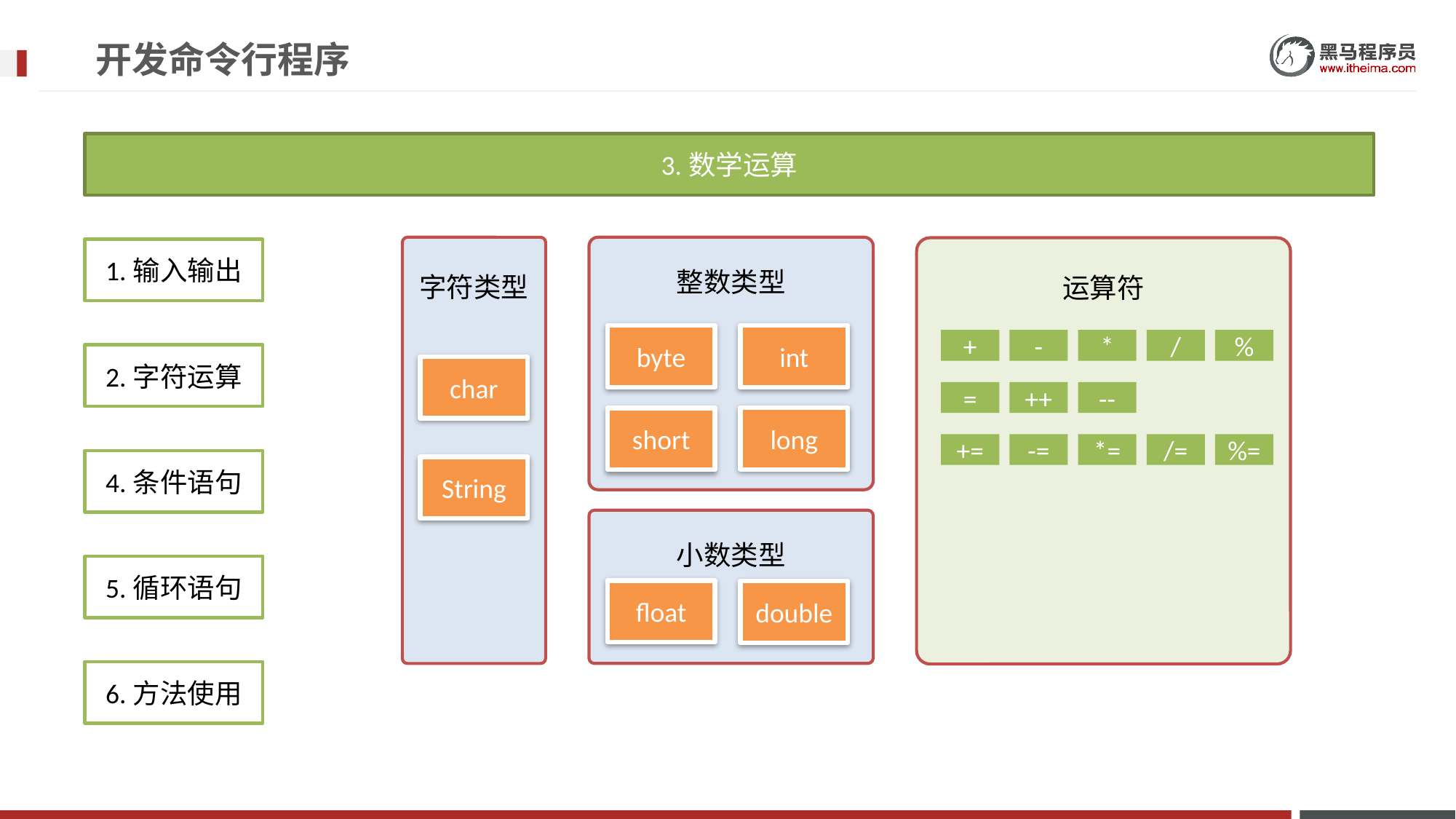

# 开发命令行程序
3.数学运算

整数类型

字符类型

运算符

1.输入输出
byte
int
+
-
*
/
%
2.字符运算
char
=
++
--
long
short
+=
-=
*=
/=
%=
4.条件语句
String

小数类型

5.循环语句
float
double
6.方法使用